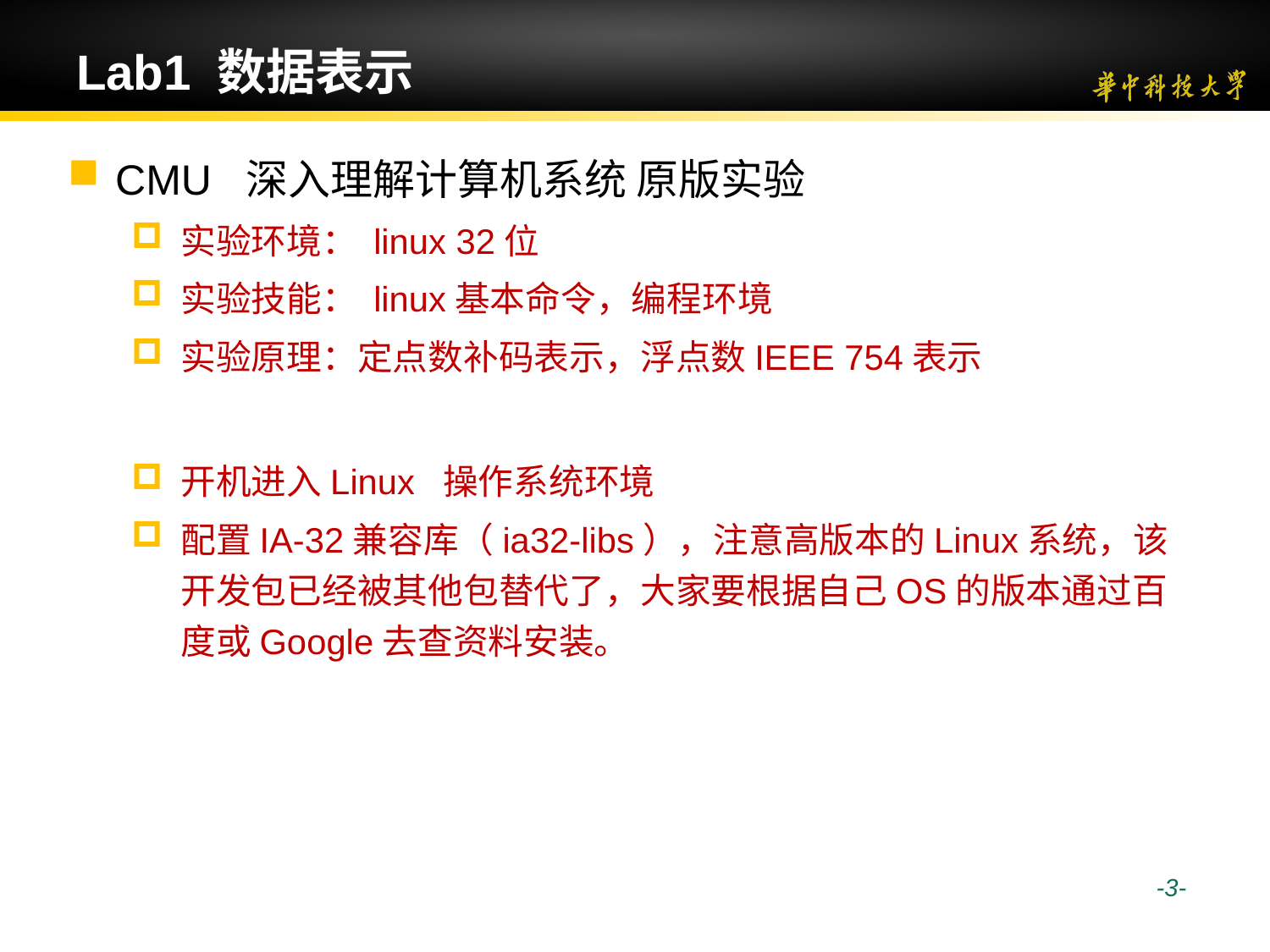

# Lab1 数据表示
CMU  深入理解计算机系统 原版实验
实验环境： linux 32位
实验技能： linux基本命令，编程环境
实验原理：定点数补码表示，浮点数IEEE 754表示

开机进入Linux  操作系统环境
配置IA-32兼容库（ia32-libs），注意高版本的Linux系统，该开发包已经被其他包替代了，大家要根据自己OS的版本通过百度或Google去查资料安装。

 -3-